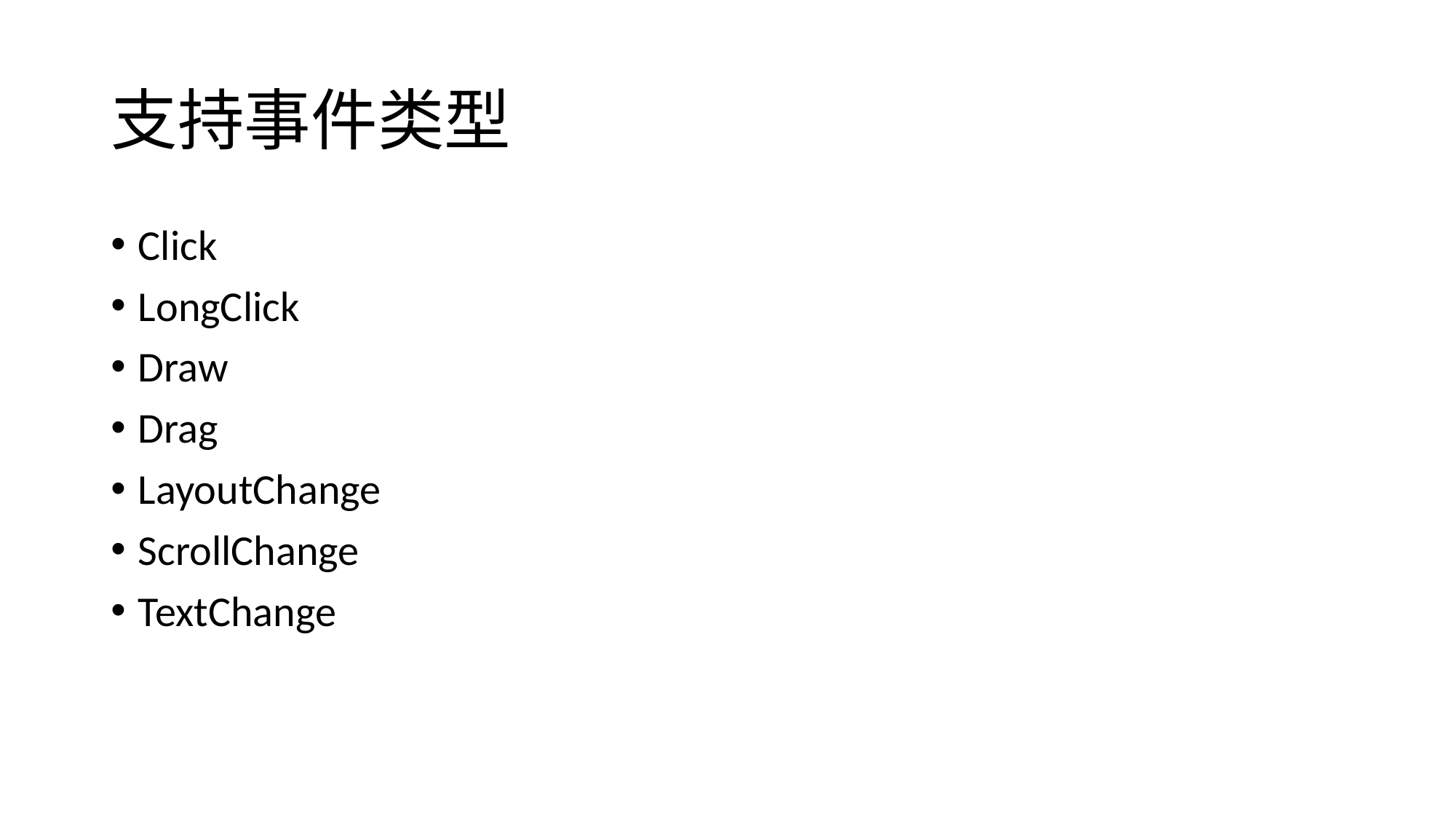

# 支持事件类型
Click
LongClick
Draw
Drag
LayoutChange
ScrollChange
TextChange